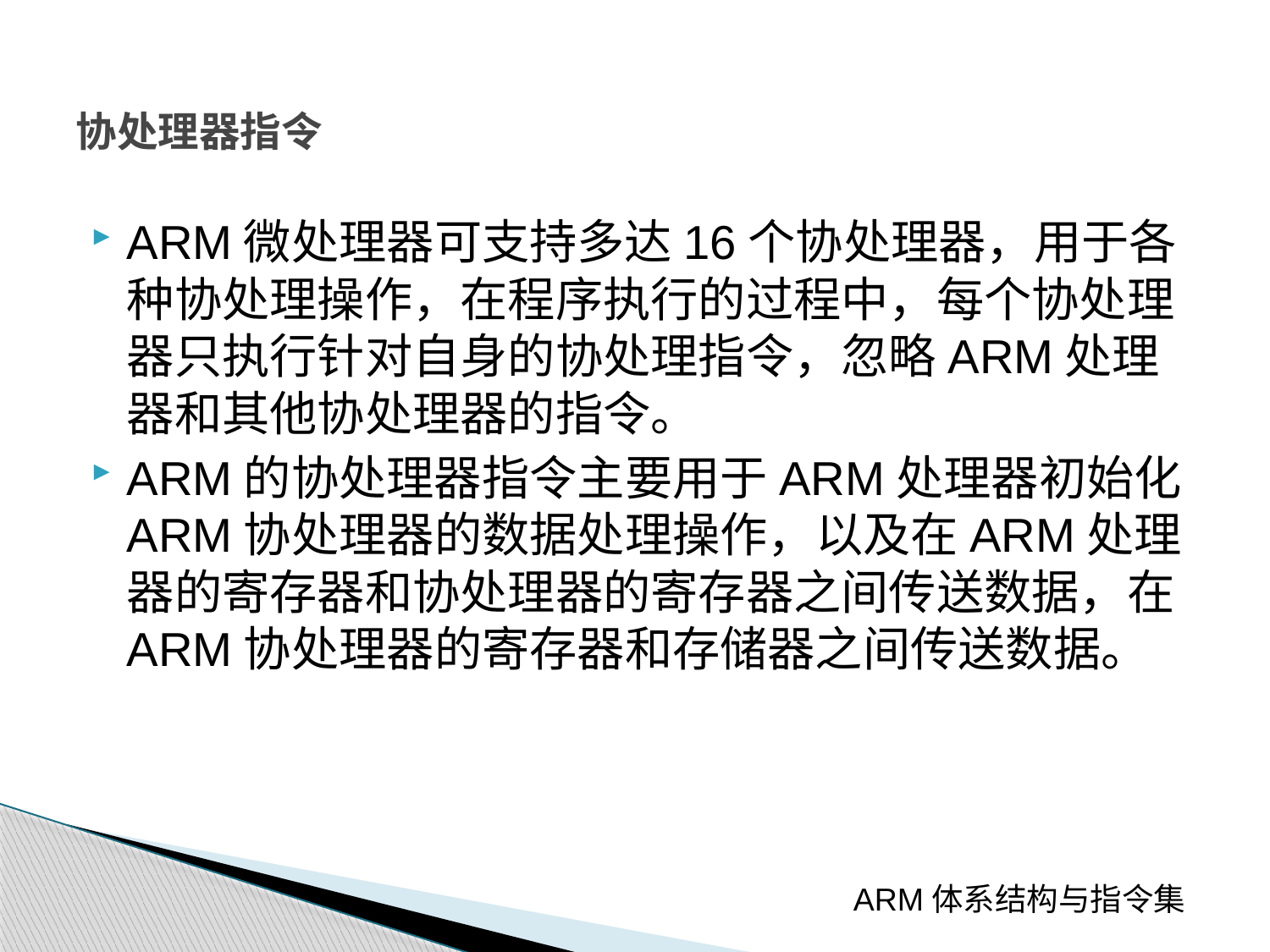

# 协处理器指令
ARM微处理器可支持多达16个协处理器，用于各种协处理操作，在程序执行的过程中，每个协处理器只执行针对自身的协处理指令，忽略ARM处理器和其他协处理器的指令。
ARM的协处理器指令主要用于ARM处理器初始化ARM协处理器的数据处理操作，以及在ARM处理器的寄存器和协处理器的寄存器之间传送数据，在ARM协处理器的寄存器和存储器之间传送数据。

            ARM体系结构与指令集